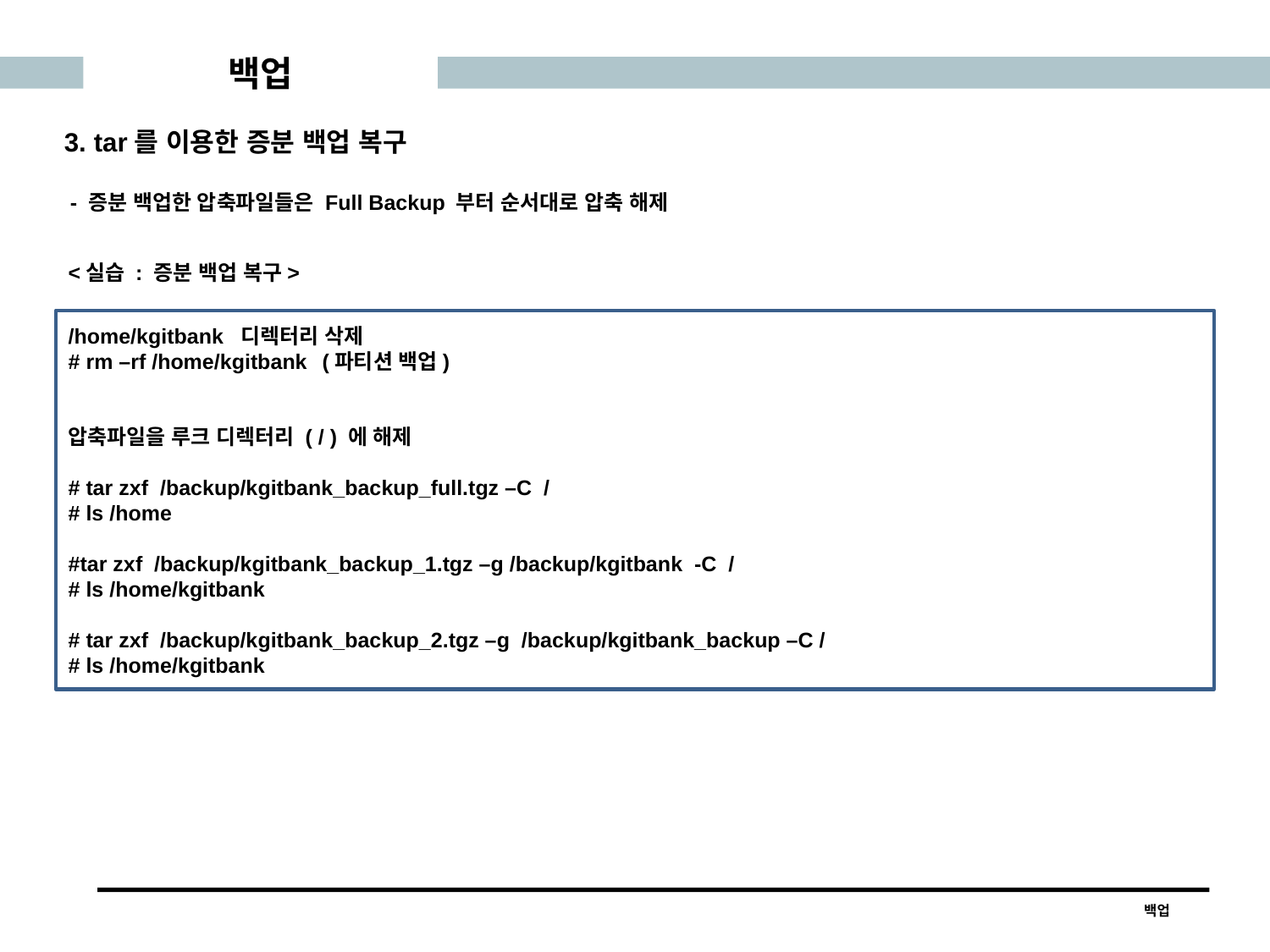

백업

3. tar를 이용한 증분 백업 복구

 - 증분 백업한 압축파일들은 Full Backup 부터 순서대로 압축 해제
<실습 : 증분 백업 복구>

/home/kgitbank  디렉터리 삭제
# rm –rf /home/kgitbank	(파티션 백업)

압축파일을 루크 디렉터리 ( / ) 에 해제

# tar zxf  /backup/kgitbank_backup_full.tgz –C  /
# ls /home

#tar zxf  /backup/kgitbank_backup_1.tgz –g /backup/kgitbank  -C  /
# ls /home/kgitbank

# tar zxf  /backup/kgitbank_backup_2.tgz –g  /backup/kgitbank_backup –C /
# ls /home/kgitbank

백업